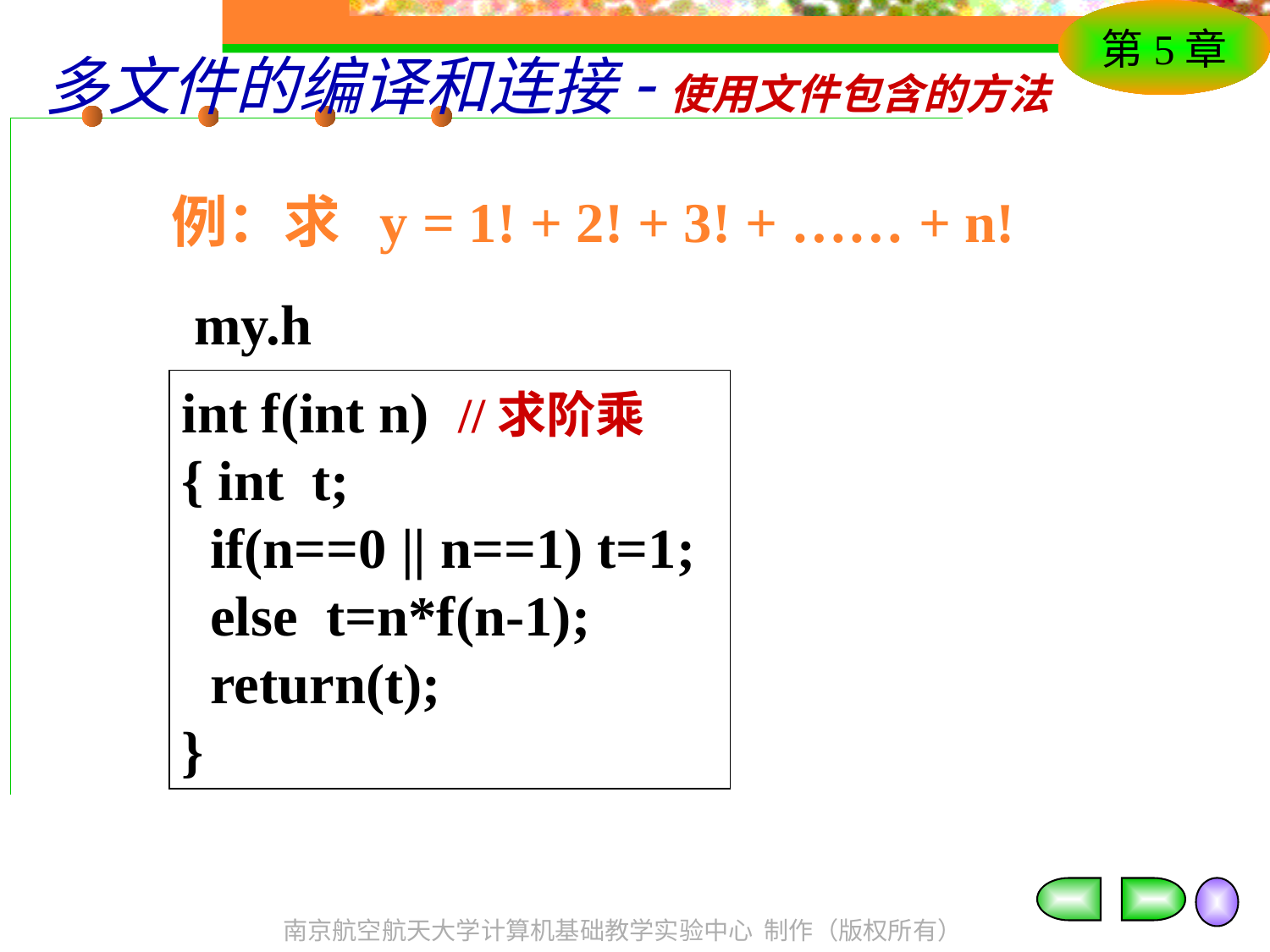

# 多文件的编译和连接-使用文件包含的方法
例：求  y = 1! + 2! + 3! + …… + n!
my.h
int f(int n)  //求阶乘
{ int  t;
  if(n==0 || n==1) t=1;
  else  t=n*f(n-1);
  return(t);
}